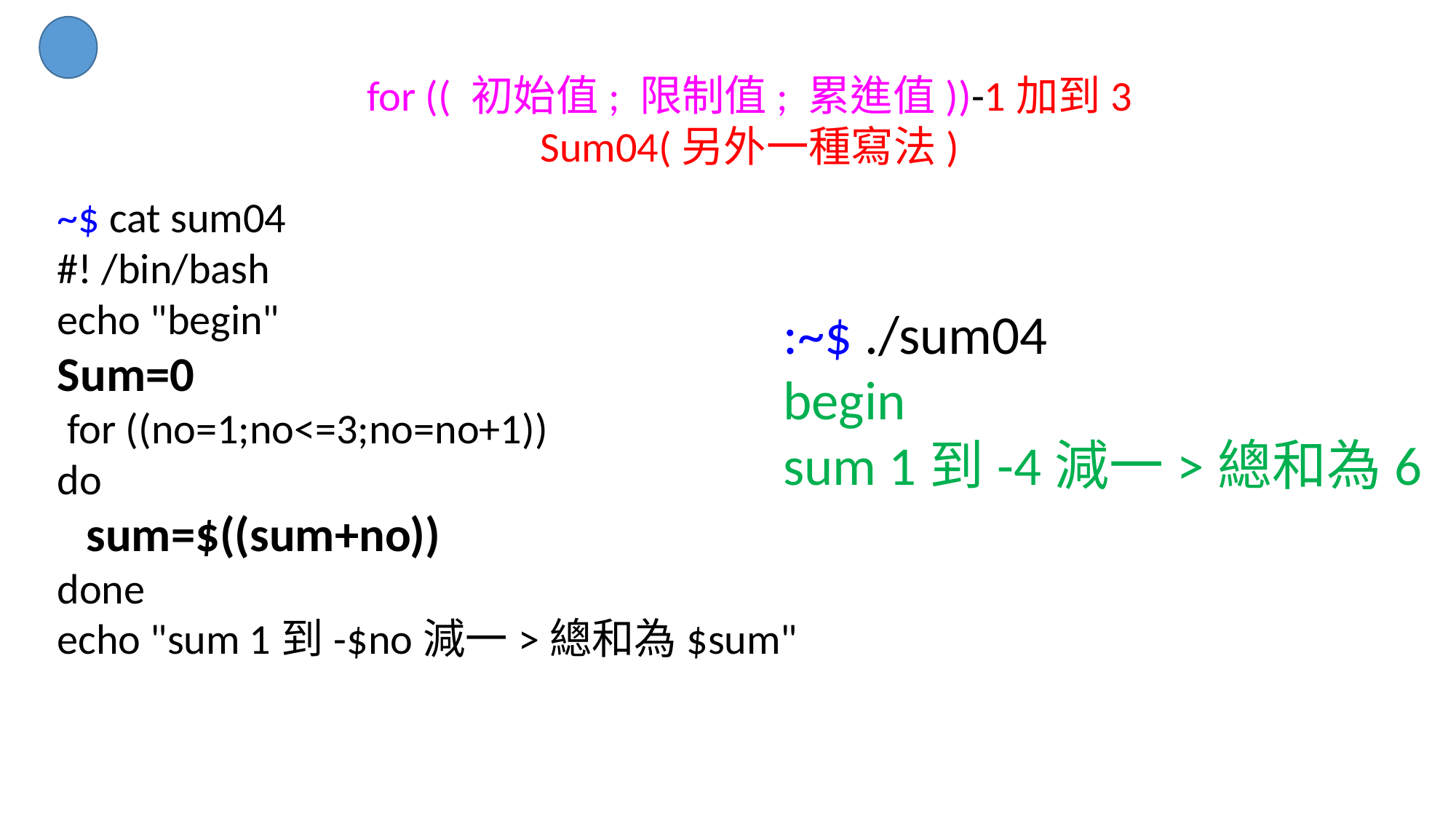

for (( 初始值; 限制值; 累進值))-1加到3
Sum04(另外一種寫法)
~$ cat sum04
#! /bin/bash
echo "begin"
Sum=0
 for ((no=1;no<=3;no=no+1))
do
   sum=$((sum+no))
done
echo "sum 1到-$no減一>總和為$sum"

:~$ ./sum04
begin
sum 1到-4減一>總和為6